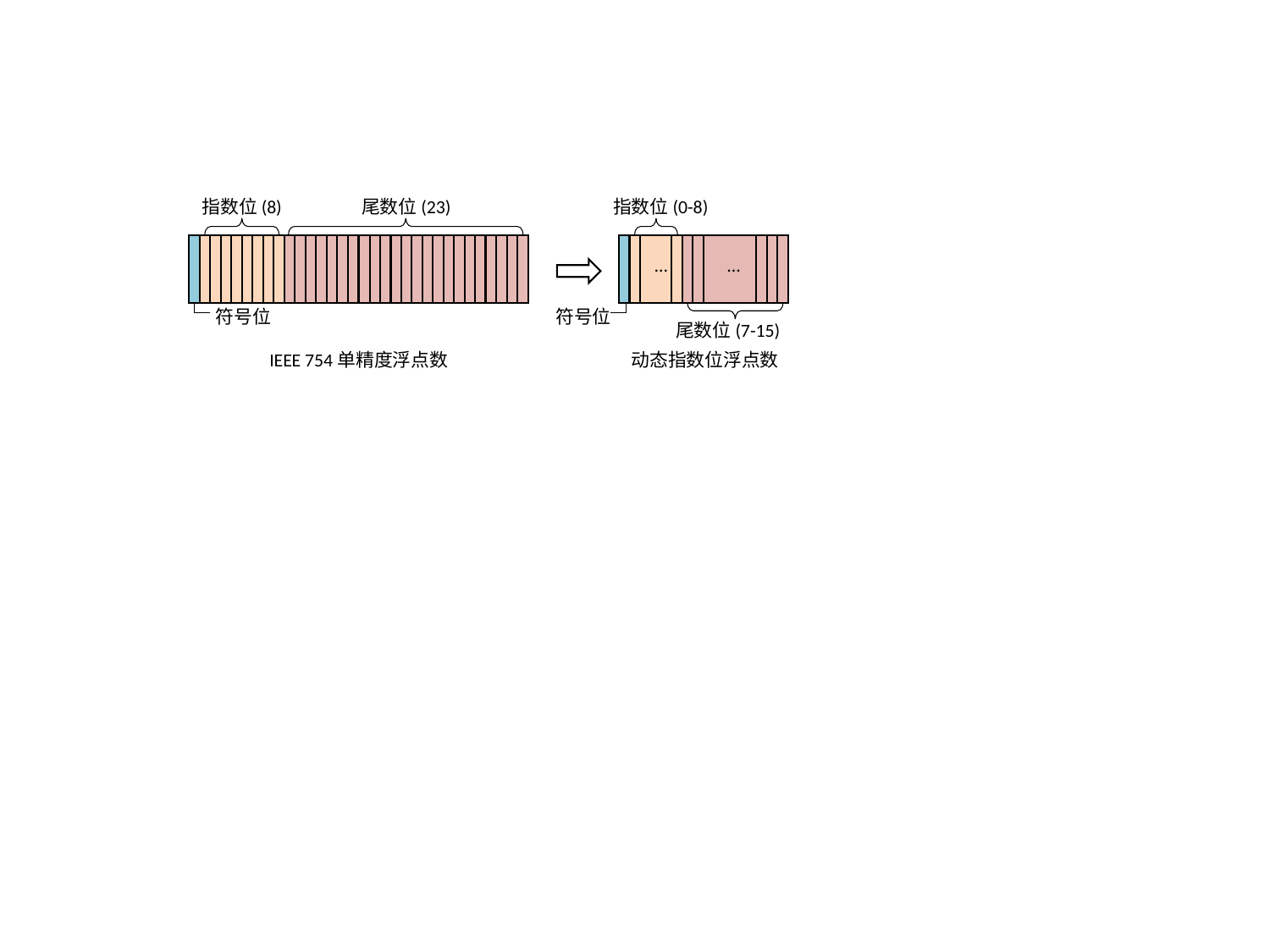

指数位(8)
尾数位(23)

符号位
指数位(0-8)

…
…

符号位
尾数位(7-15)
IEEE 754单精度浮点数
动态指数位浮点数